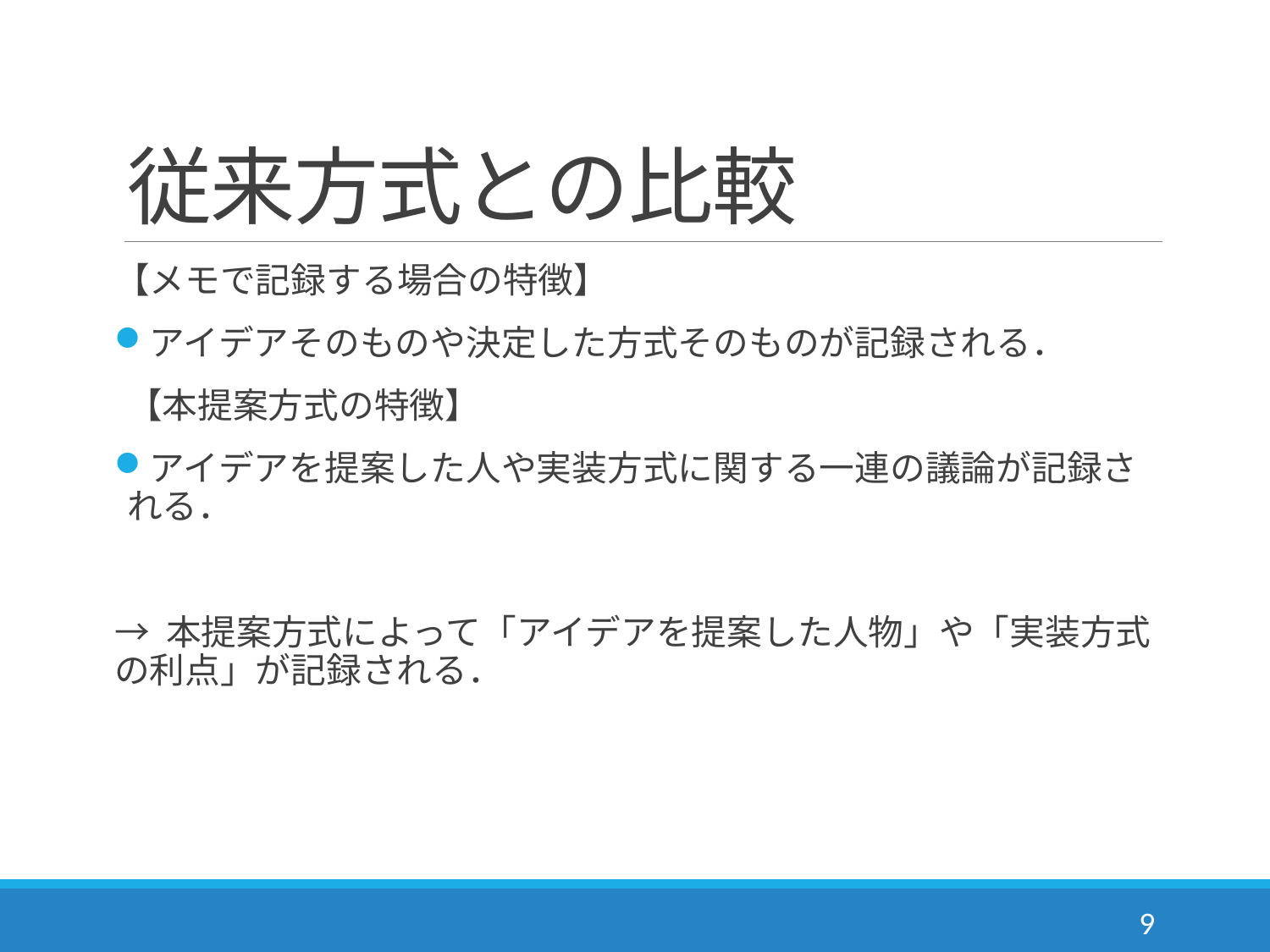

# 従来方式との比較
【メモで記録する場合の特徴】
アイデアそのものや決定した方式そのものが記録される．
【本提案方式の特徴】
アイデアを提案した人や実装方式に関する一連の議論が記録される．

→ 本提案方式によって「アイデアを提案した人物」や「実装方式の利点」が記録される．
9